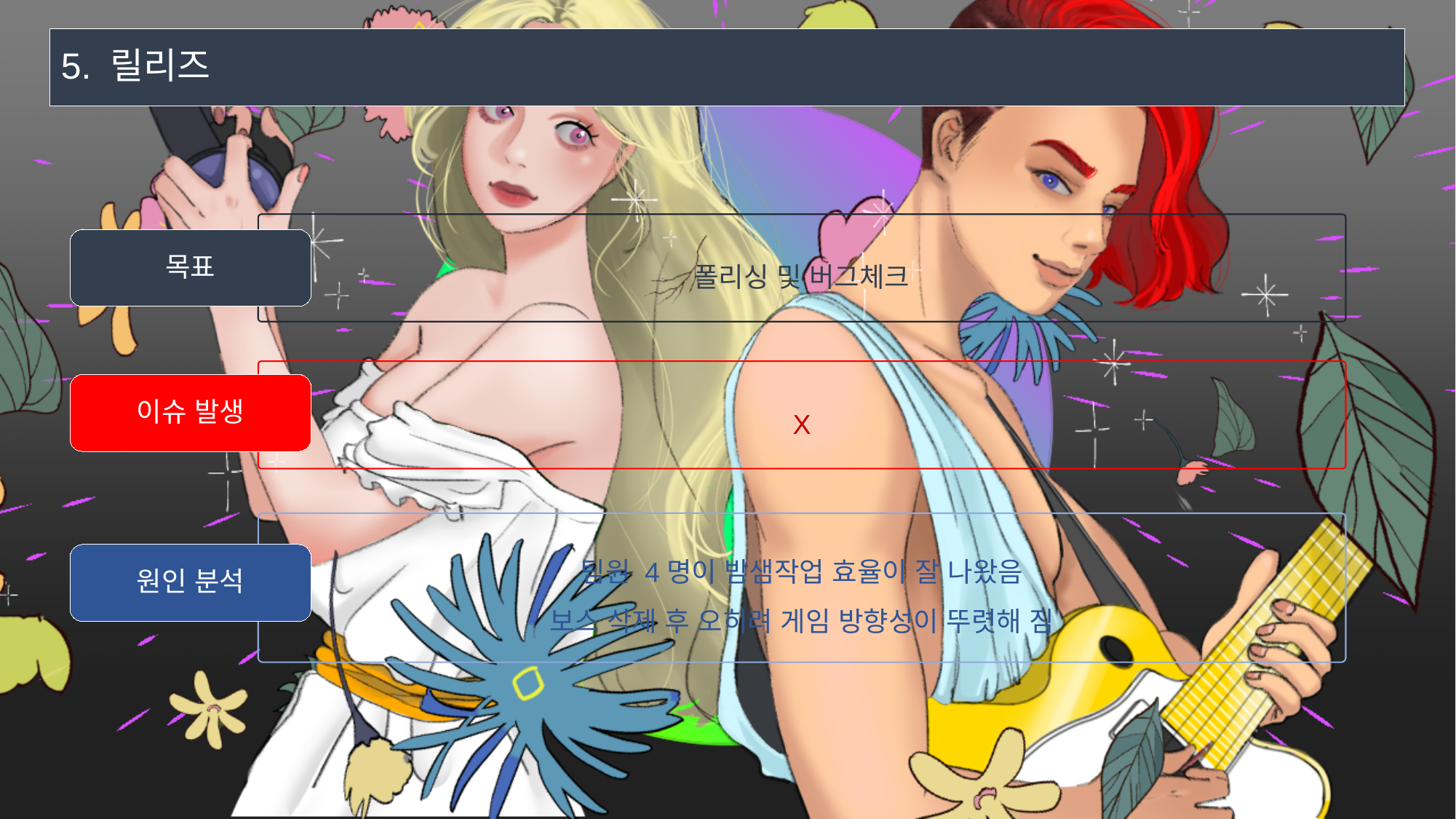

# 5. 릴리즈

폴리싱 및 버그체크
목표
X
이슈 발생
팀원 4명이 밤샘작업 효율이 잘 나왔음
보스 삭제 후 오히려 게임 방향성이 뚜렷해 짐
원인 분석